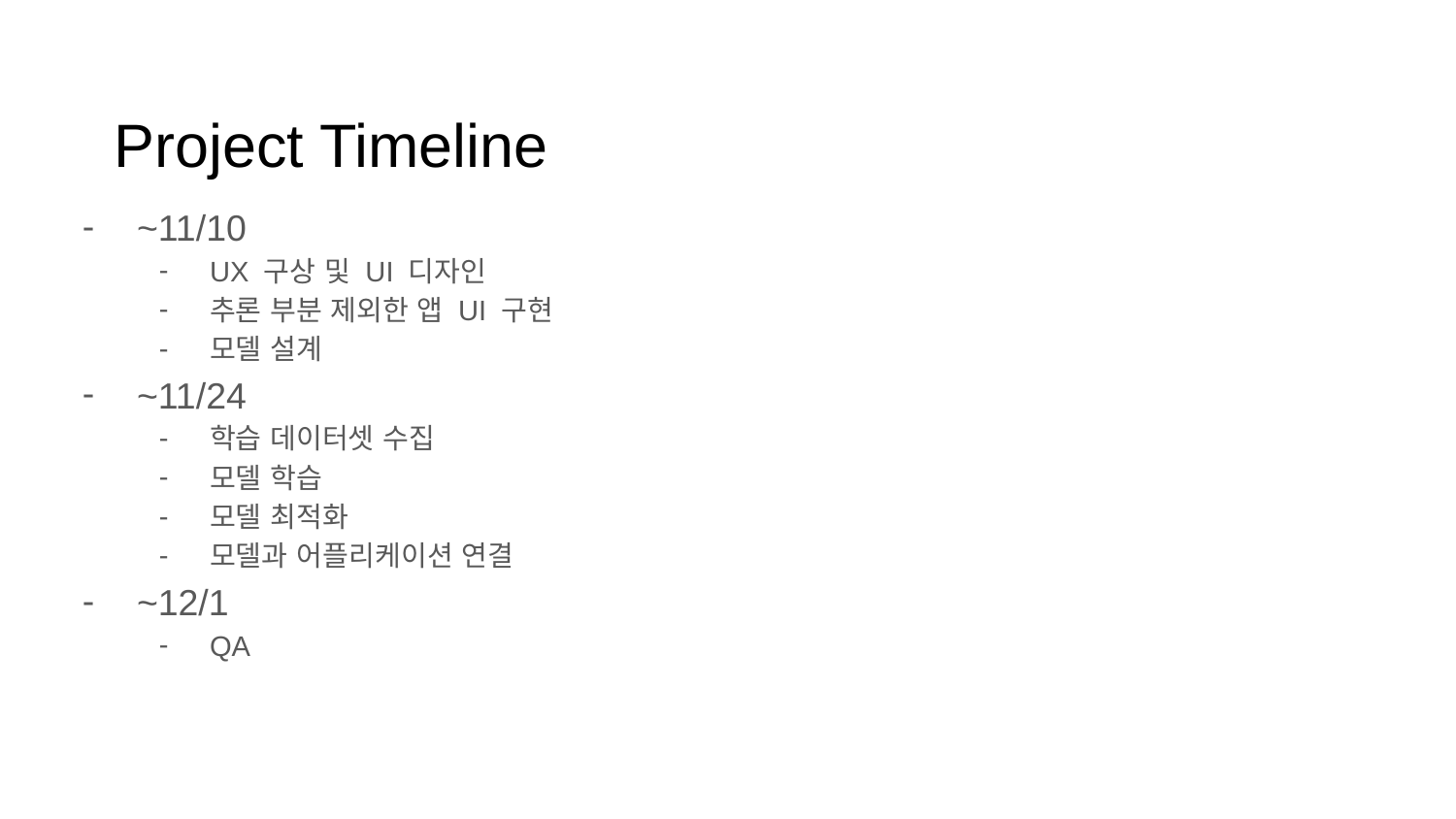

# Project Timeline

~11/10
UX 구상 및 UI 디자인
추론 부분 제외한 앱 UI 구현
모델 설계
~11/24
학습 데이터셋 수집
모델 학습
모델 최적화
모델과 어플리케이션 연결
~12/1
QA